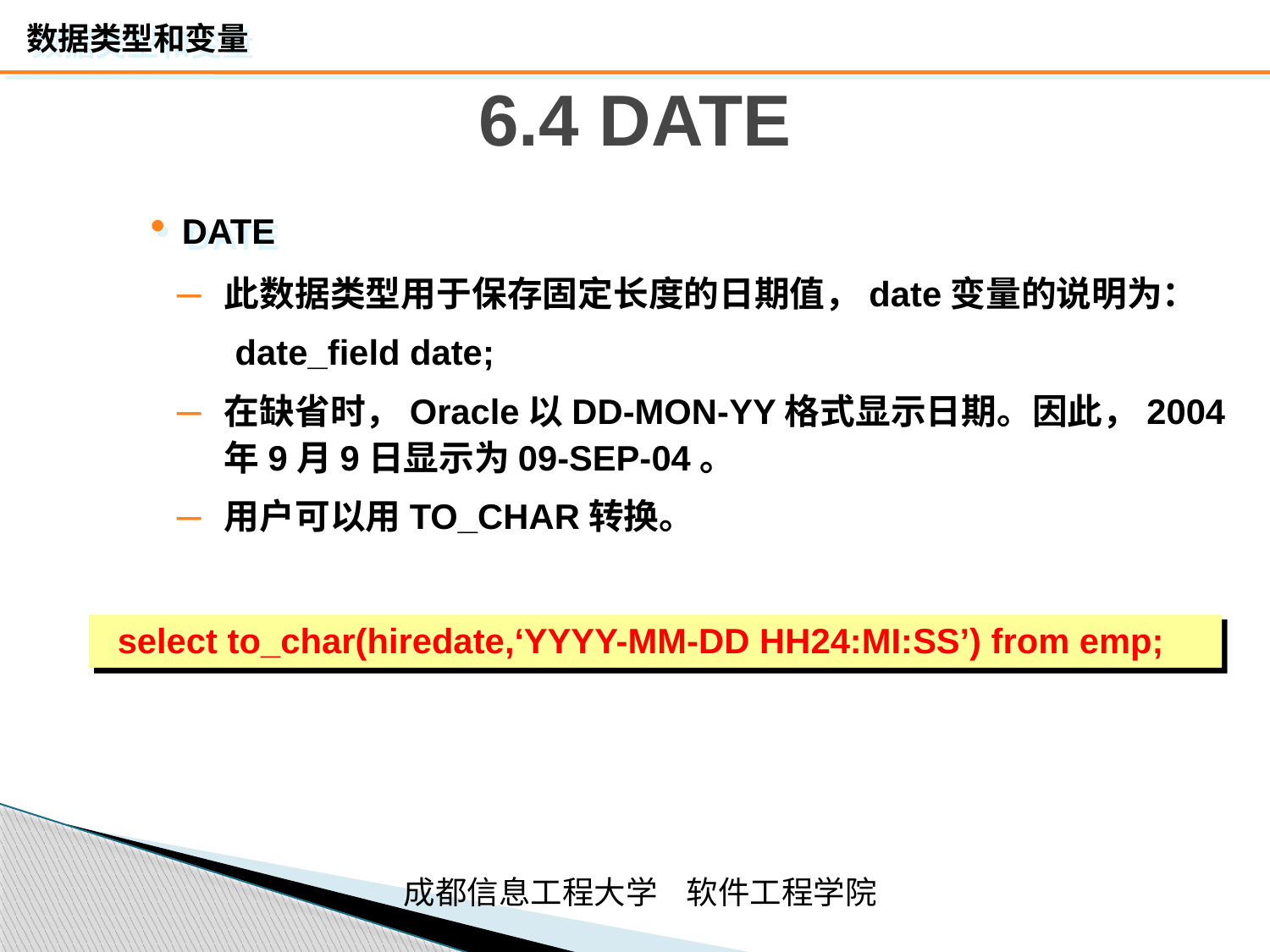

# 6.4 DATE
DATE
此数据类型用于保存固定长度的日期值，date变量的说明为：
      date_field date;
在缺省时，Oracle以DD-MON-YY格式显示日期。因此，2004年9月9日显示为09-SEP-04。
用户可以用TO_CHAR转换。
select to_char(hiredate,‘YYYY-MM-DD HH24:MI:SS’) from emp;